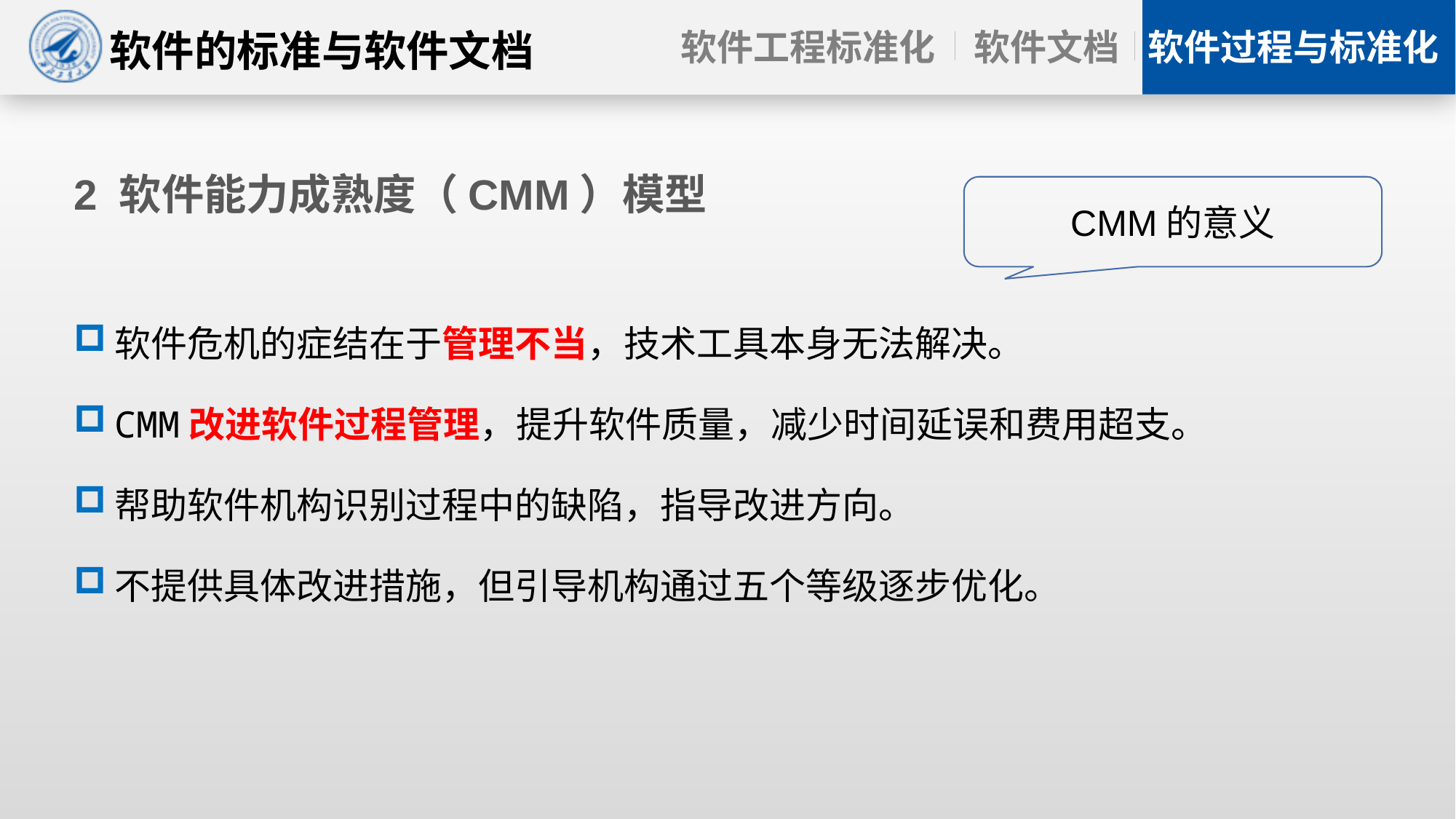

2 软件能力成熟度（CMM）模型
CMM的意义
软件危机的症结在于管理不当，技术工具本身无法解决。
CMM改进软件过程管理，提升软件质量，减少时间延误和费用超支。
帮助软件机构识别过程中的缺陷，指导改进方向。
不提供具体改进措施，但引导机构通过五个等级逐步优化。